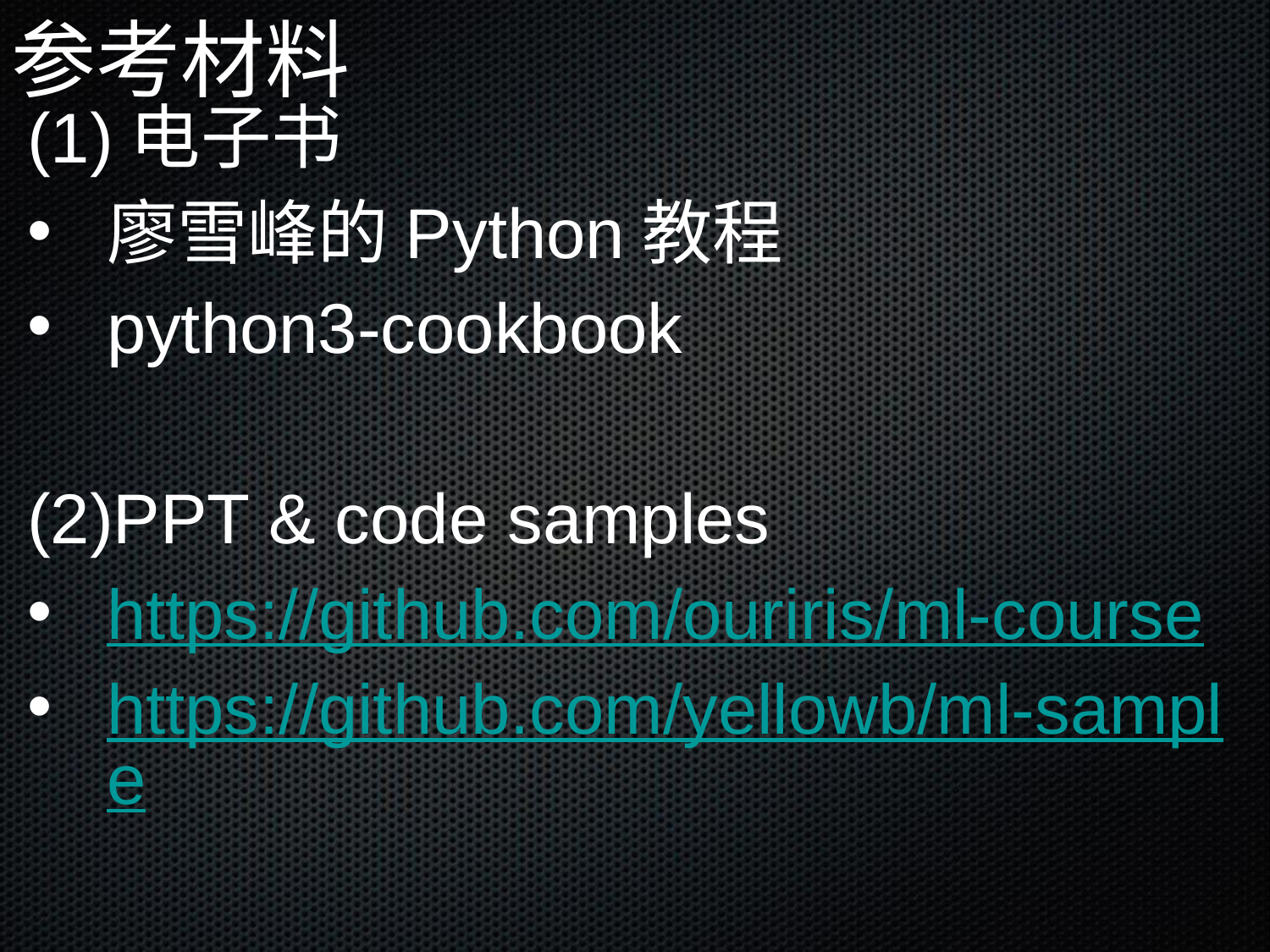

参考材料
(1)电子书
廖雪峰的Python教程
python3-cookbook

(2)PPT & code samples
https://github.com/ouriris/ml-course
https://github.com/yellowb/ml-sample